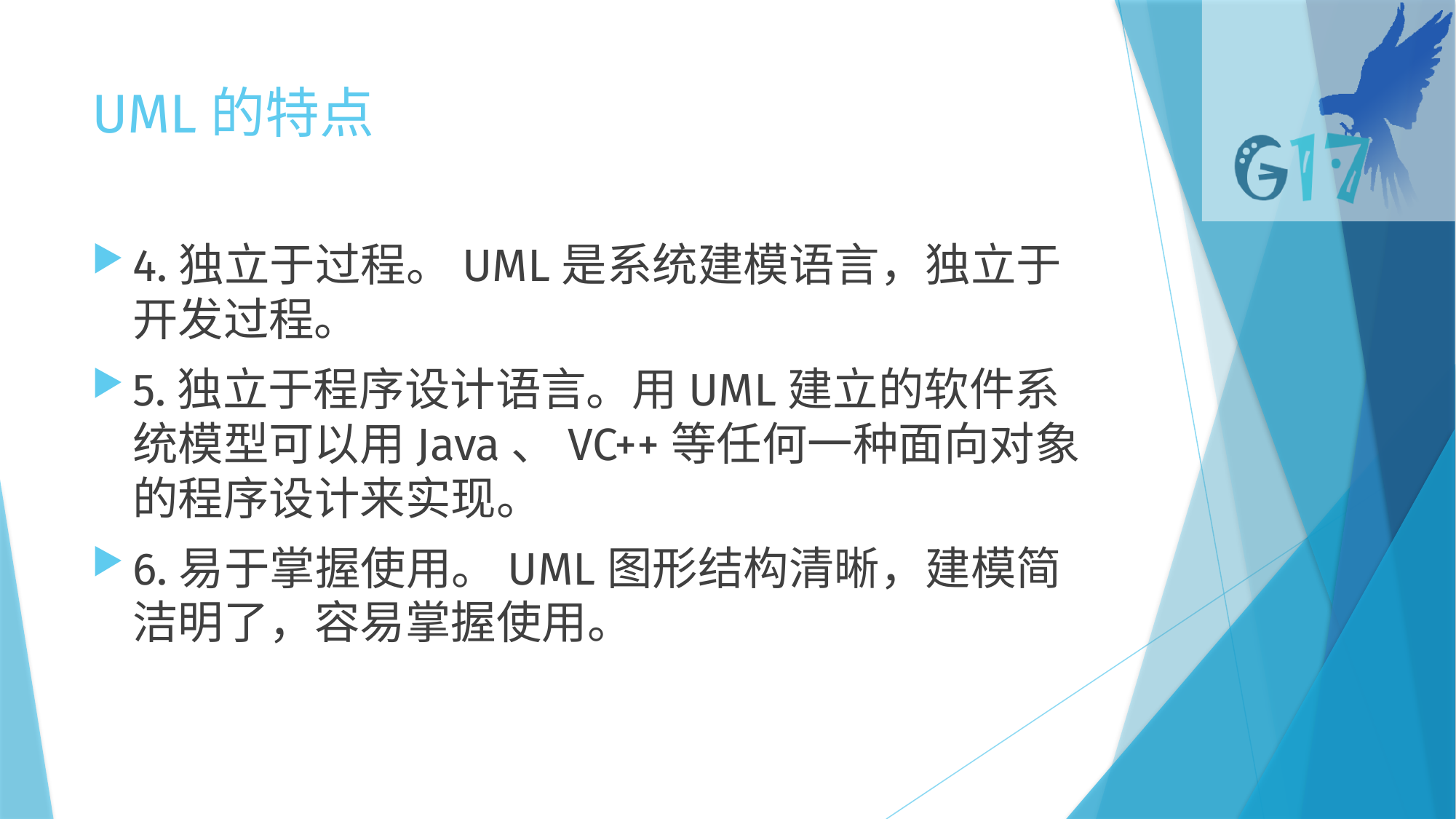

# UML的特点
4.独立于过程。UML是系统建模语言，独立于开发过程。
5.独立于程序设计语言。用UML建立的软件系统模型可以用Java、VC++等任何一种面向对象的程序设计来实现。
6.易于掌握使用。UML图形结构清晰，建模简洁明了，容易掌握使用。